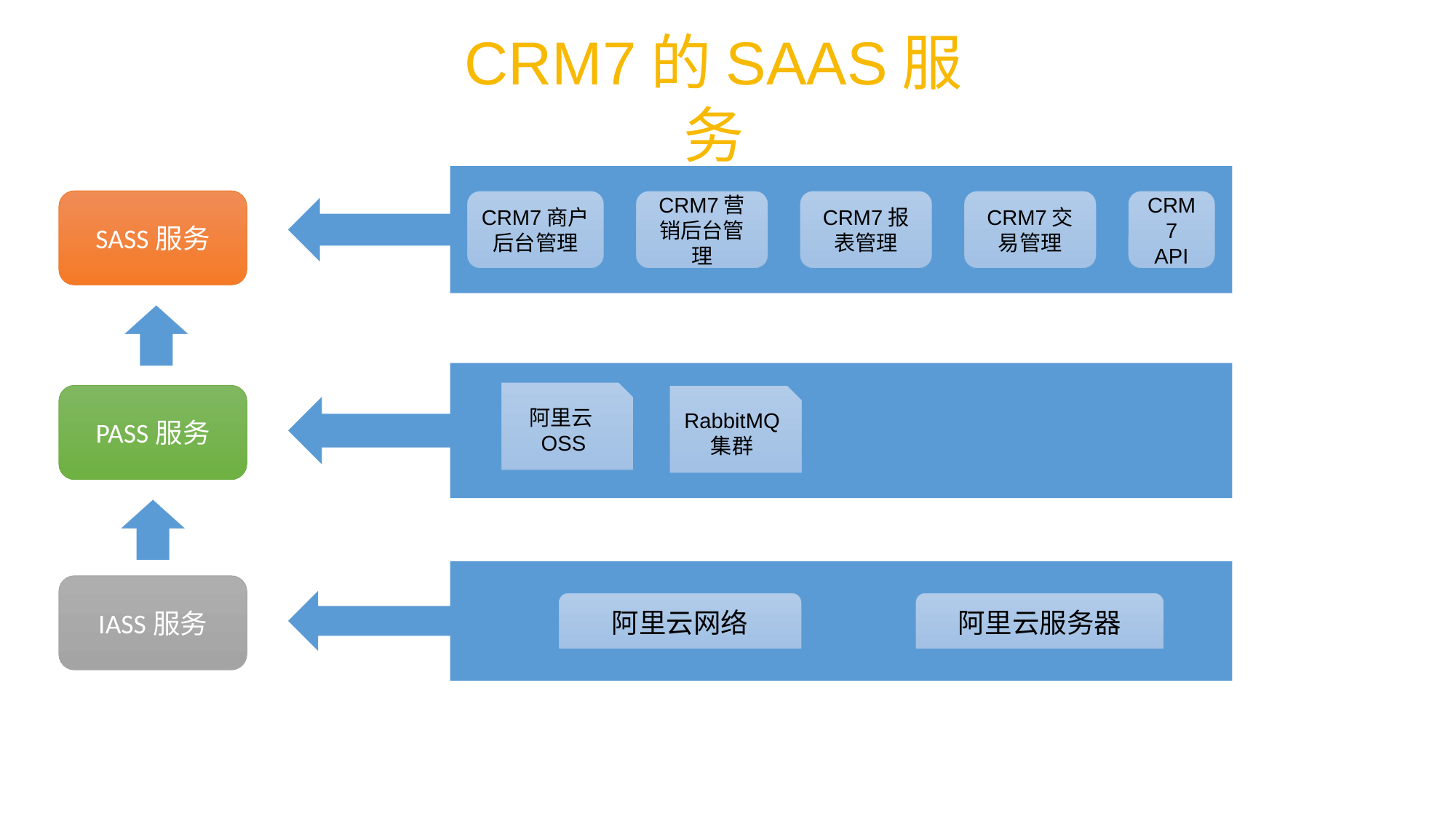

CRM7的SAAS服务

SASS服务
CRM7商户后台管理
CRM7营销后台管理
CRM7报表管理
CRM7交易管理
CRM7
API

阿里云OSS
PASS服务
RabbitMQ
集群
阿里云缓存Redis
阿里云RDS

IASS服务
阿里云网络
阿里云服务器